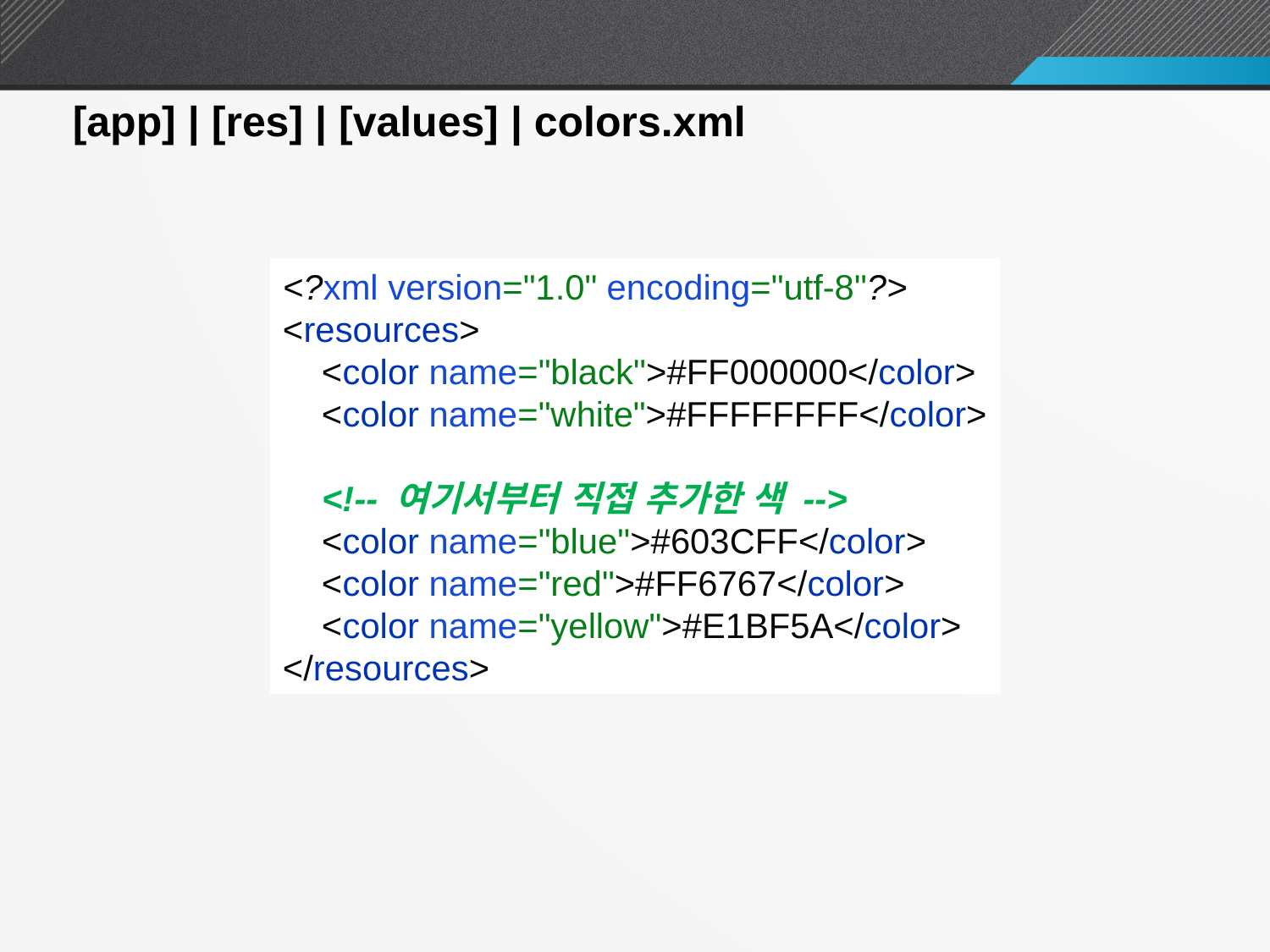

3. colors.xml 설정
[app] | [res] | [values] | colors.xml
<?xml version="1.0" encoding="utf-8"?>
<resources>
    <color name="black">#FF000000</color>
    <color name="white">#FFFFFFFF</color>
    <!-- 여기서부터 직접 추가한 색 -->
    <color name="blue">#603CFF</color>
    <color name="red">#FF6767</color>
    <color name="yellow">#E1BF5A</color>
</resources>